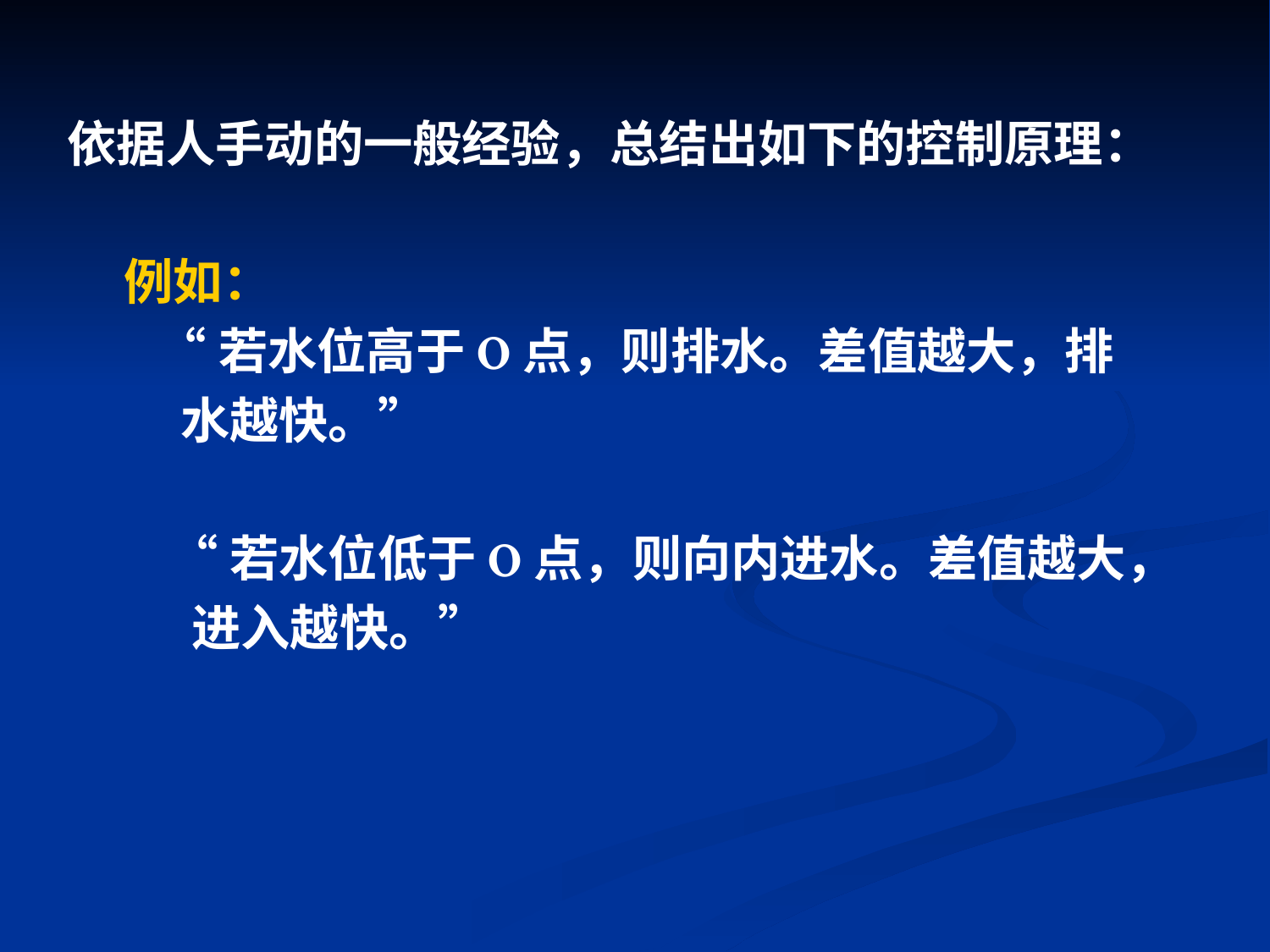

依据人手动的一般经验，总结出如下的控制原理：

    例如：
        “若水位高于O点，则排水。差值越大，排
         水越快。”

         “若水位低于O点，则向内进水。差值越大，
          进入越快。”